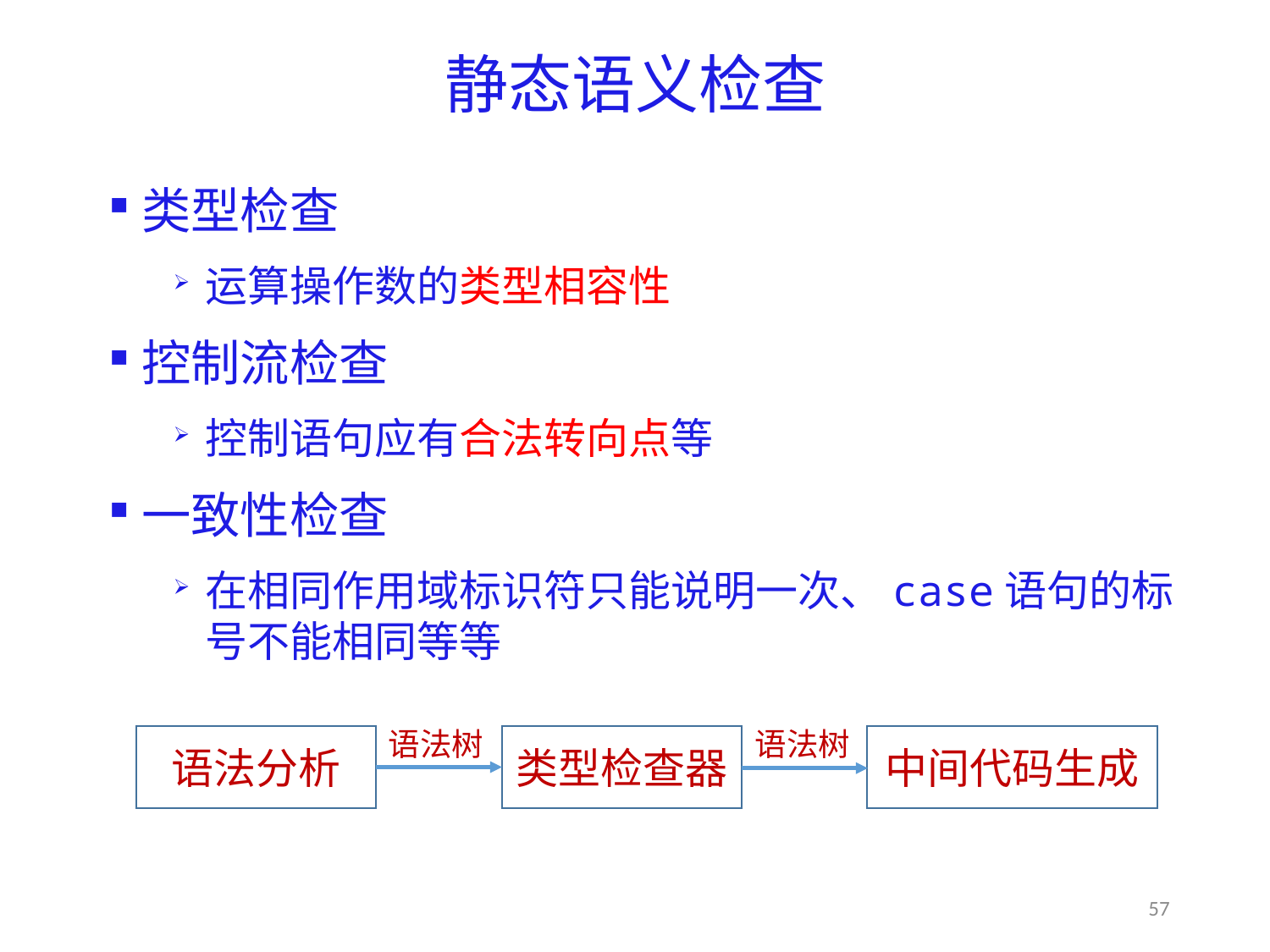

# 静态语义检查
类型检查
运算操作数的类型相容性
控制流检查
控制语句应有合法转向点等
一致性检查
在相同作用域标识符只能说明一次、case语句的标号不能相同等等
语法树
语法树
语法分析
类型检查器
中间代码生成
57